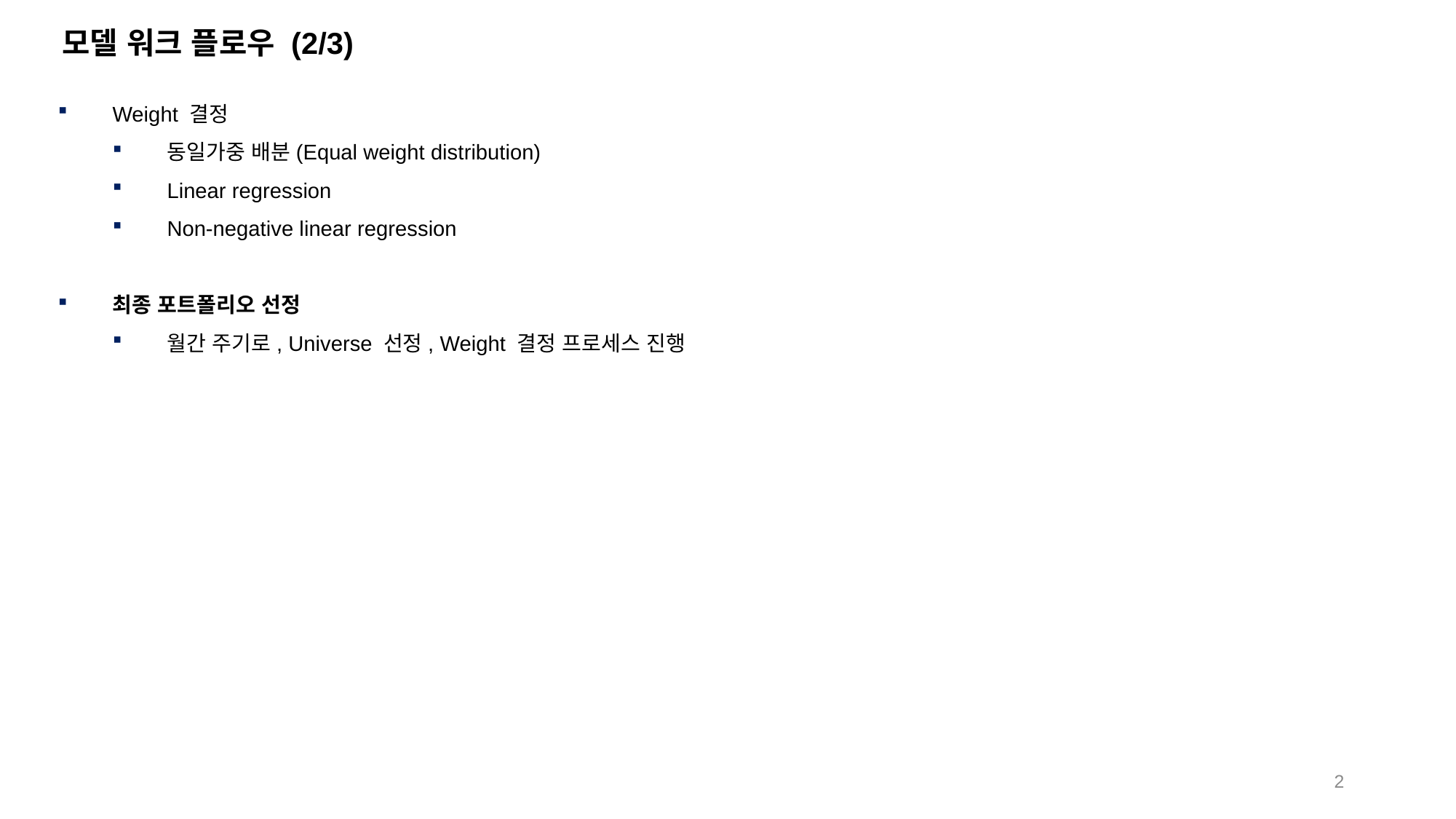

# 모델 워크 플로우 (2/3)
Weight 결정
동일가중 배분(Equal weight distribution)
Linear regression
Non-negative linear regression

최종 포트폴리오 선정
월간 주기로, Universe 선정, Weight 결정 프로세스 진행

2